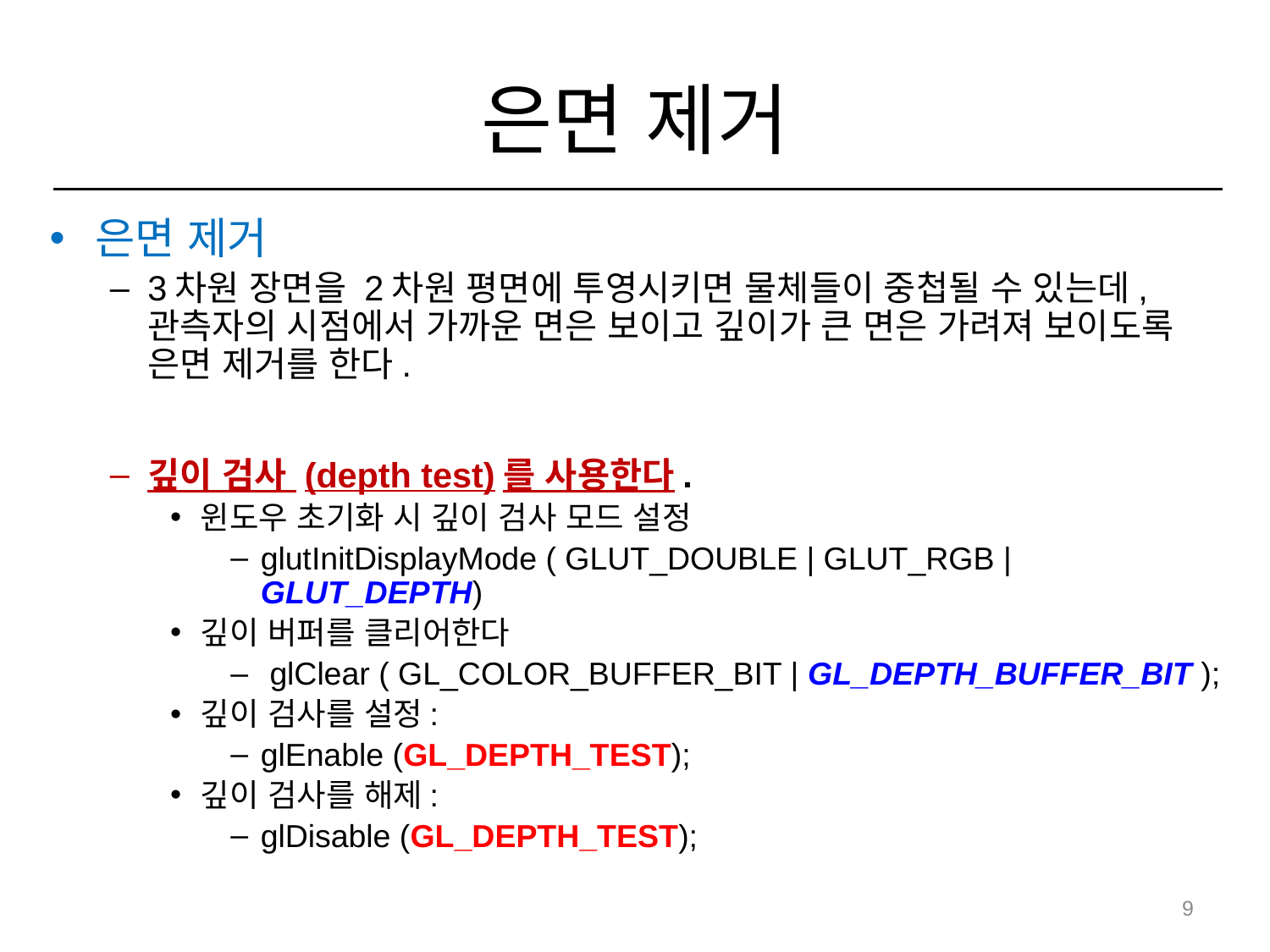

# 은면 제거
은면 제거
3차원 장면을 2차원 평면에 투영시키면 물체들이 중첩될 수 있는데, 관측자의 시점에서 가까운 면은 보이고 깊이가 큰 면은 가려져 보이도록 은면 제거를 한다.

깊이 검사 (depth test)를 사용한다.
윈도우 초기화 시 깊이 검사 모드 설정
glutInitDisplayMode ( GLUT_DOUBLE | GLUT_RGB | GLUT_DEPTH)
깊이 버퍼를 클리어한다
 glClear ( GL_COLOR_BUFFER_BIT | GL_DEPTH_BUFFER_BIT );
깊이 검사를 설정:
glEnable (GL_DEPTH_TEST);
깊이 검사를 해제:
glDisable (GL_DEPTH_TEST);

9